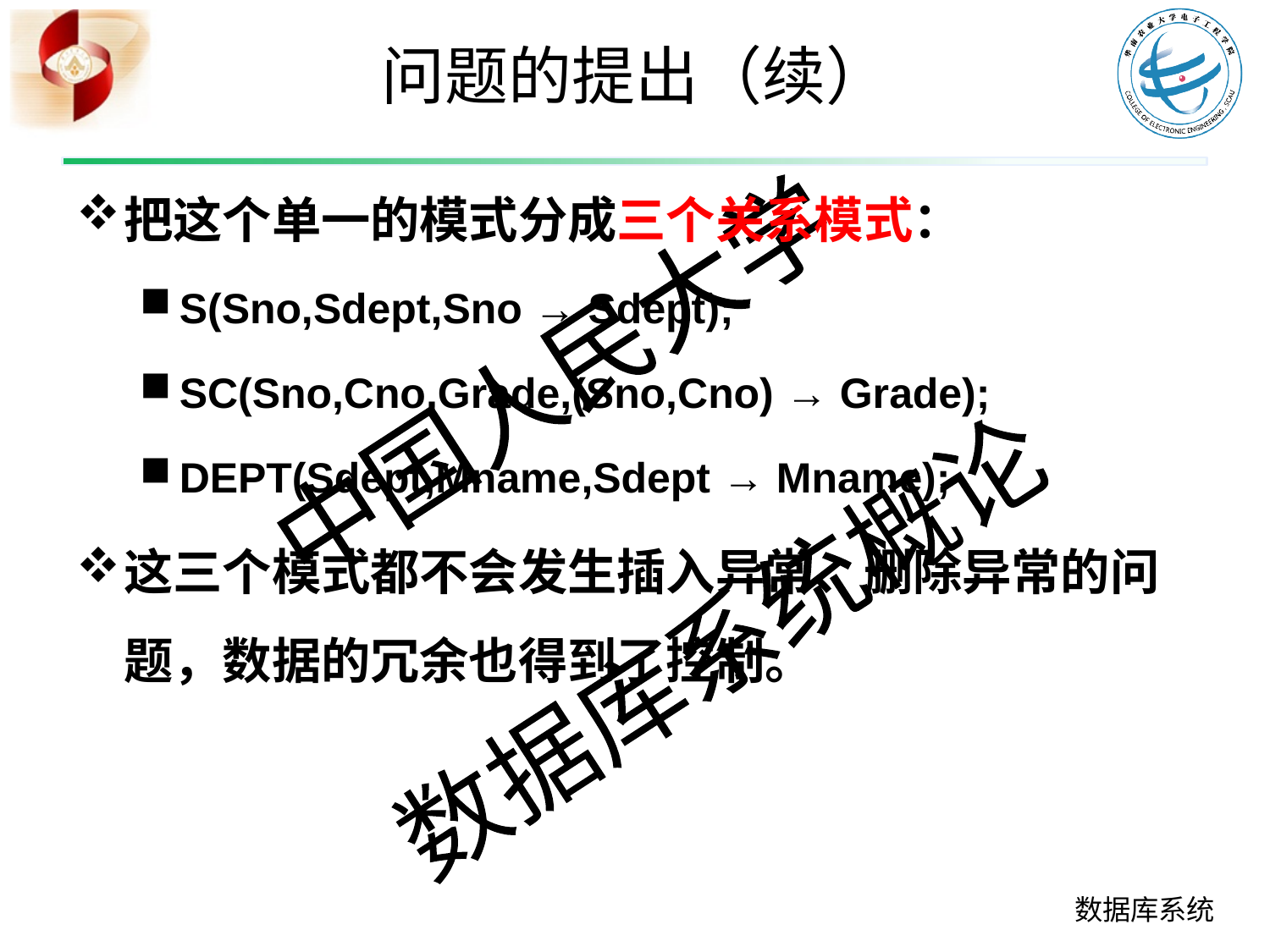

问题的提出（续）
把这个单一的模式分成三个关系模式：
S(Sno,Sdept,Sno → Sdept);
SC(Sno,Cno,Grade,(Sno,Cno) → Grade);
DEPT(Sdept,Mname,Sdept → Mname);
这三个模式都不会发生插入异常、删除异常的问题，数据的冗余也得到了控制。